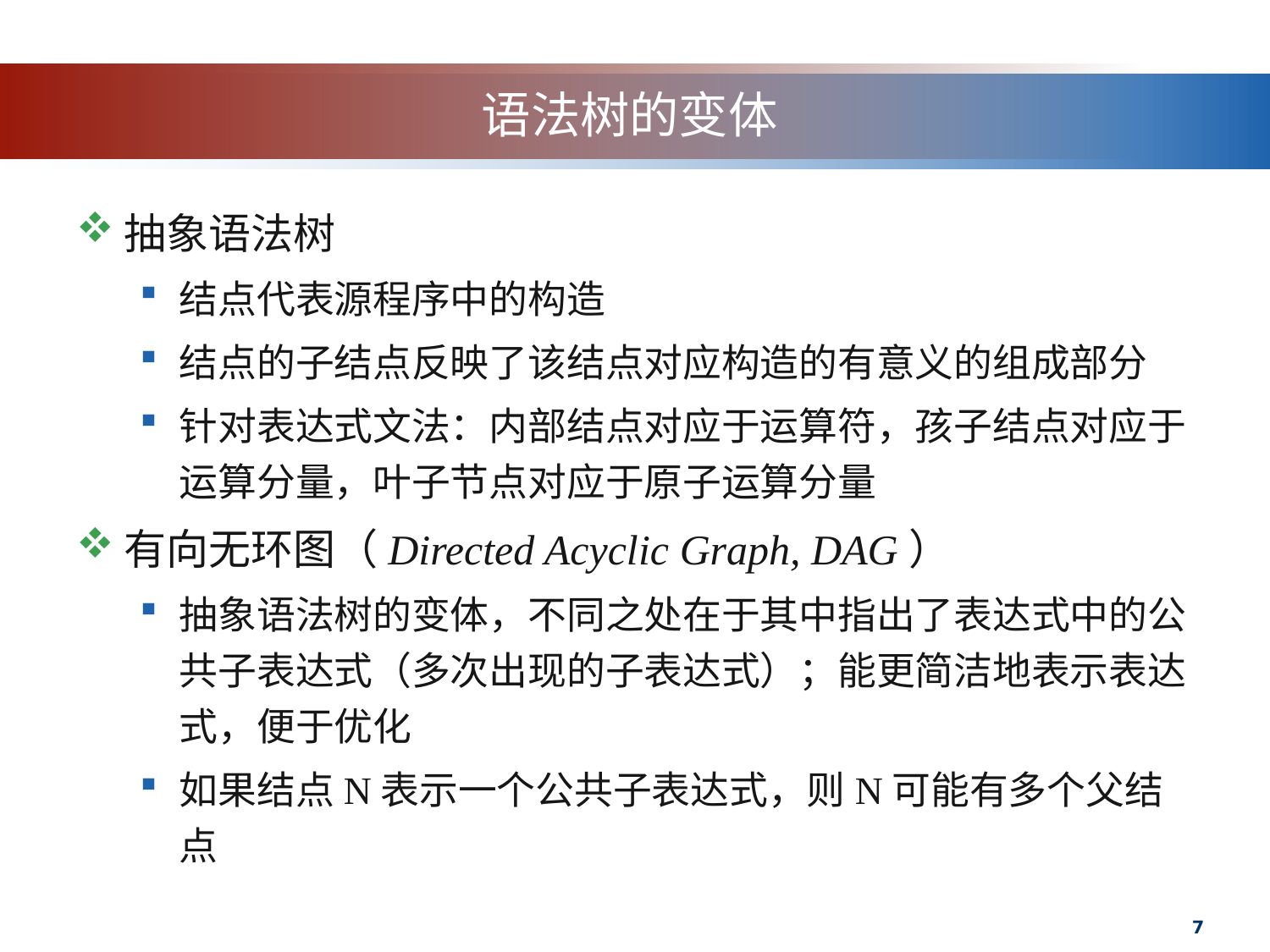

# 语法树的变体
抽象语法树
结点代表源程序中的构造
结点的子结点反映了该结点对应构造的有意义的组成部分
针对表达式文法：内部结点对应于运算符，孩子结点对应于运算分量，叶子节点对应于原子运算分量
有向无环图（Directed Acyclic Graph, DAG）
抽象语法树的变体，不同之处在于其中指出了表达式中的公共子表达式（多次出现的子表达式）；能更简洁地表示表达式，便于优化
如果结点N表示一个公共子表达式，则N可能有多个父结点
7